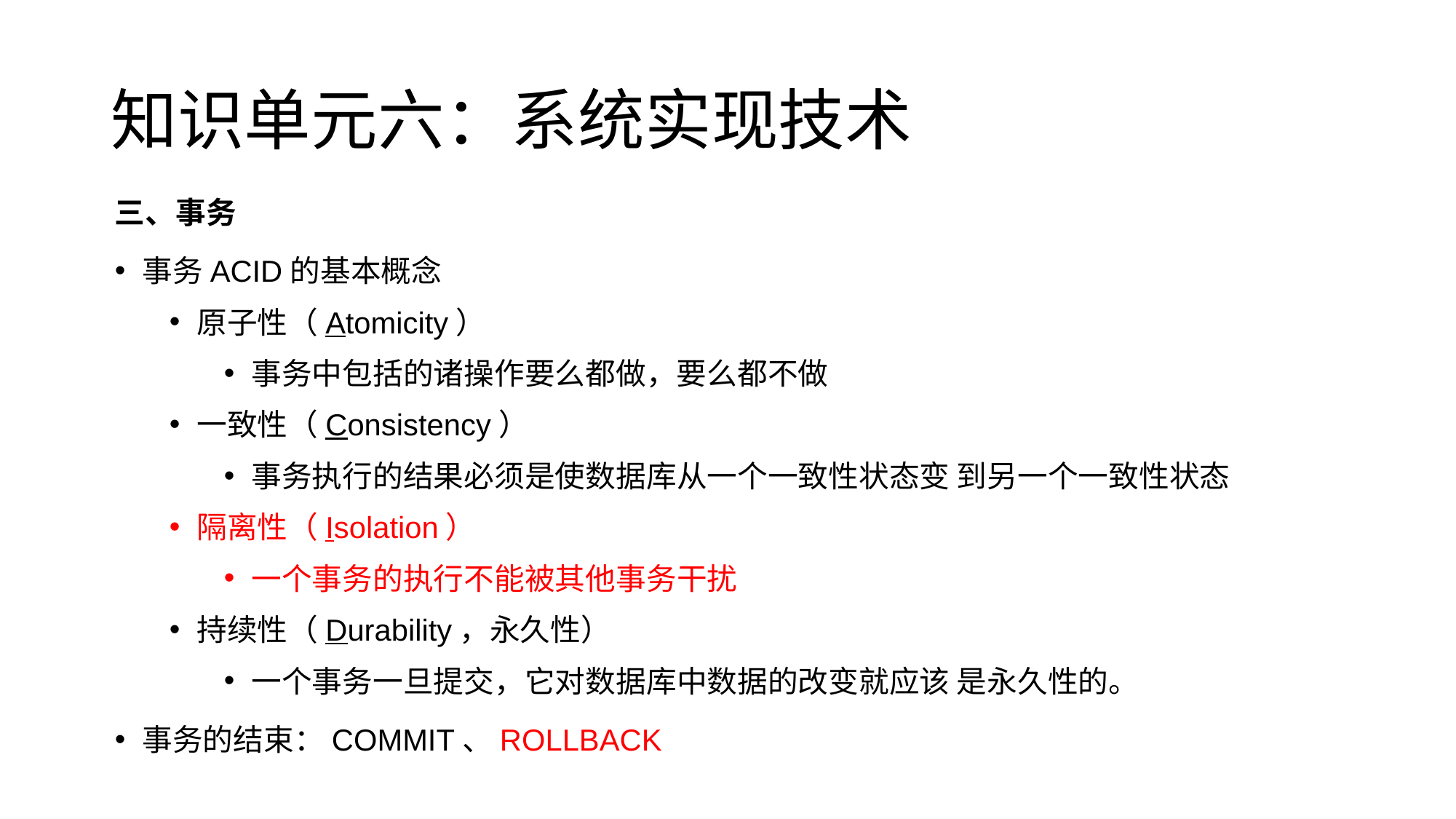

# 知识单元六：系统实现技术
三、事务
事务ACID的基本概念
原子性（Atomicity）
事务中包括的诸操作要么都做，要么都不做
一致性（Consistency）
事务执行的结果必须是使数据库从一个一致性状态变 到另一个一致性状态
隔离性（Isolation）
一个事务的执行不能被其他事务干扰
持续性（Durability，永久性）
一个事务一旦提交，它对数据库中数据的改变就应该 是永久性的。
事务的结束：COMMIT、ROLLBACK